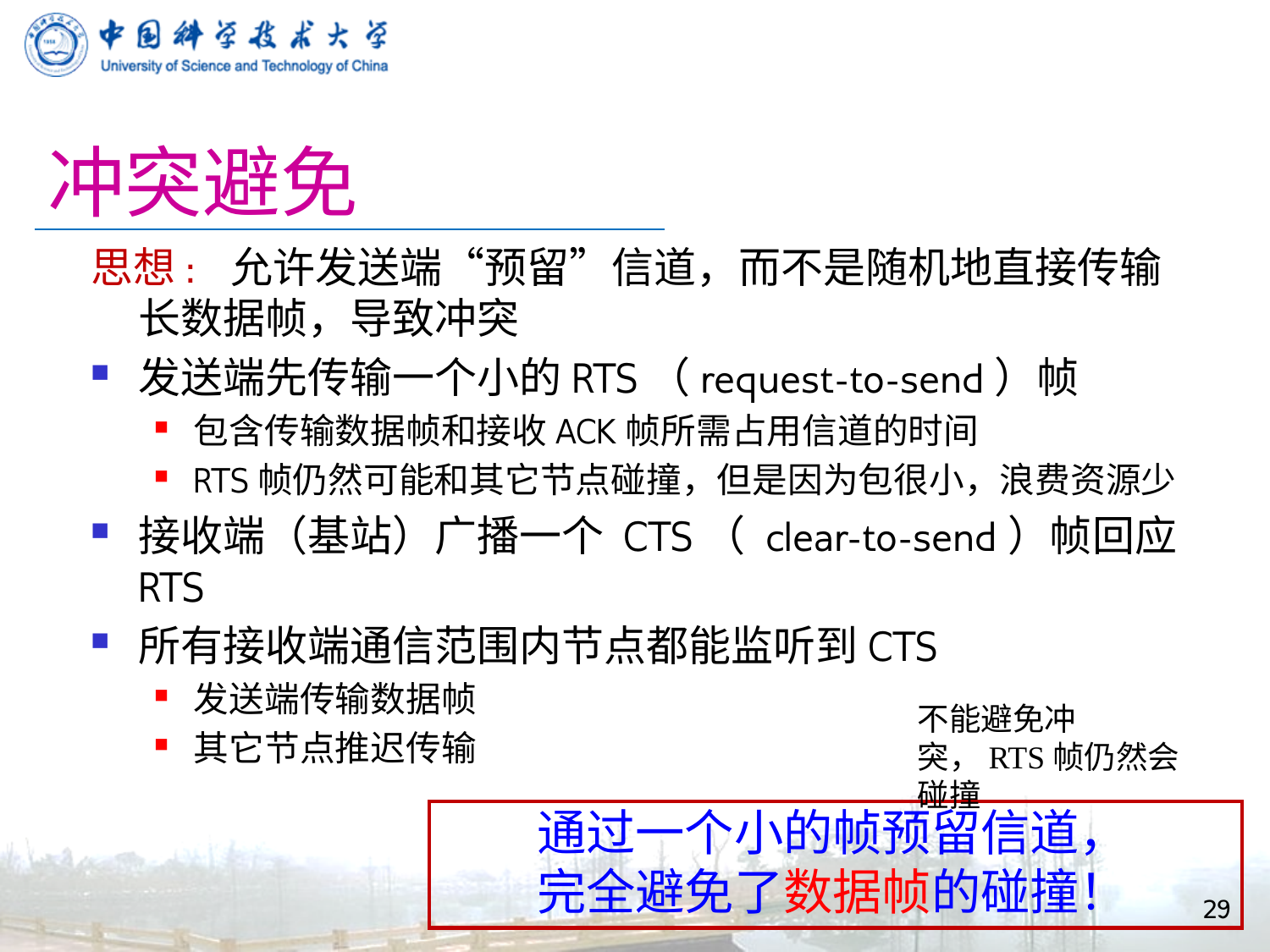

# 冲突避免
思想:  允许发送端“预留”信道，而不是随机地直接传输长数据帧，导致冲突
发送端先传输一个小的RTS（request-to-send）帧
包含传输数据帧和接收ACK帧所需占用信道的时间
RTS帧仍然可能和其它节点碰撞，但是因为包很小，浪费资源少
接收端（基站）广播一个 CTS（ clear-to-send）帧回应RTS
所有接收端通信范围内节点都能监听到CTS
发送端传输数据帧
其它节点推迟传输

不能避免冲突，RTS帧仍然会碰撞
通过一个小的帧预留信道，
完全避免了数据帧的碰撞！

29